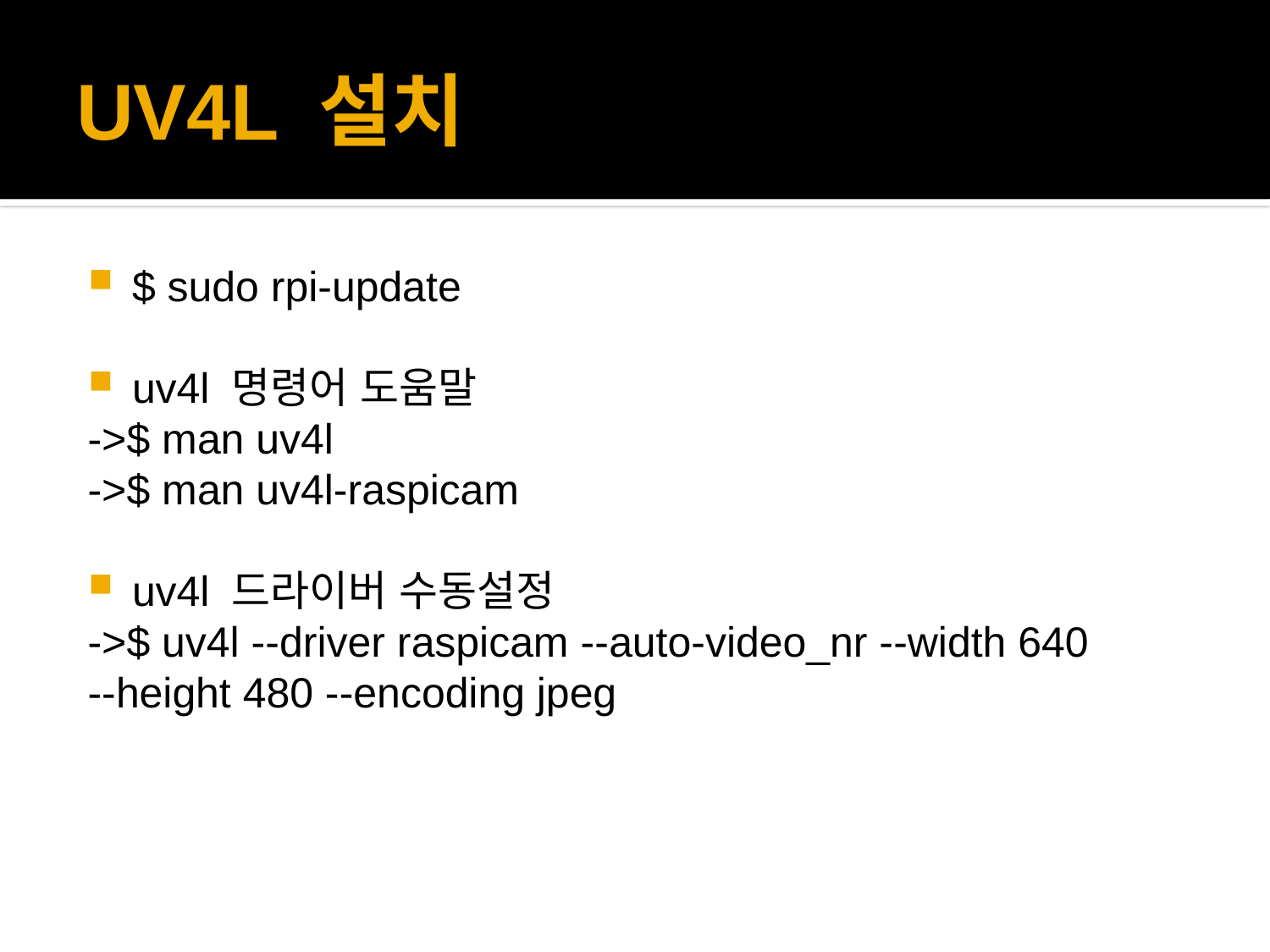

# UV4L 설치
$ sudo rpi-update

uv4l 명령어 도움말
->$ man uv4l
->$ man uv4l-raspicam

uv4l 드라이버 수동설정
->$ uv4l --driver raspicam --auto-video_nr --width 640
--height 480 --encoding jpeg